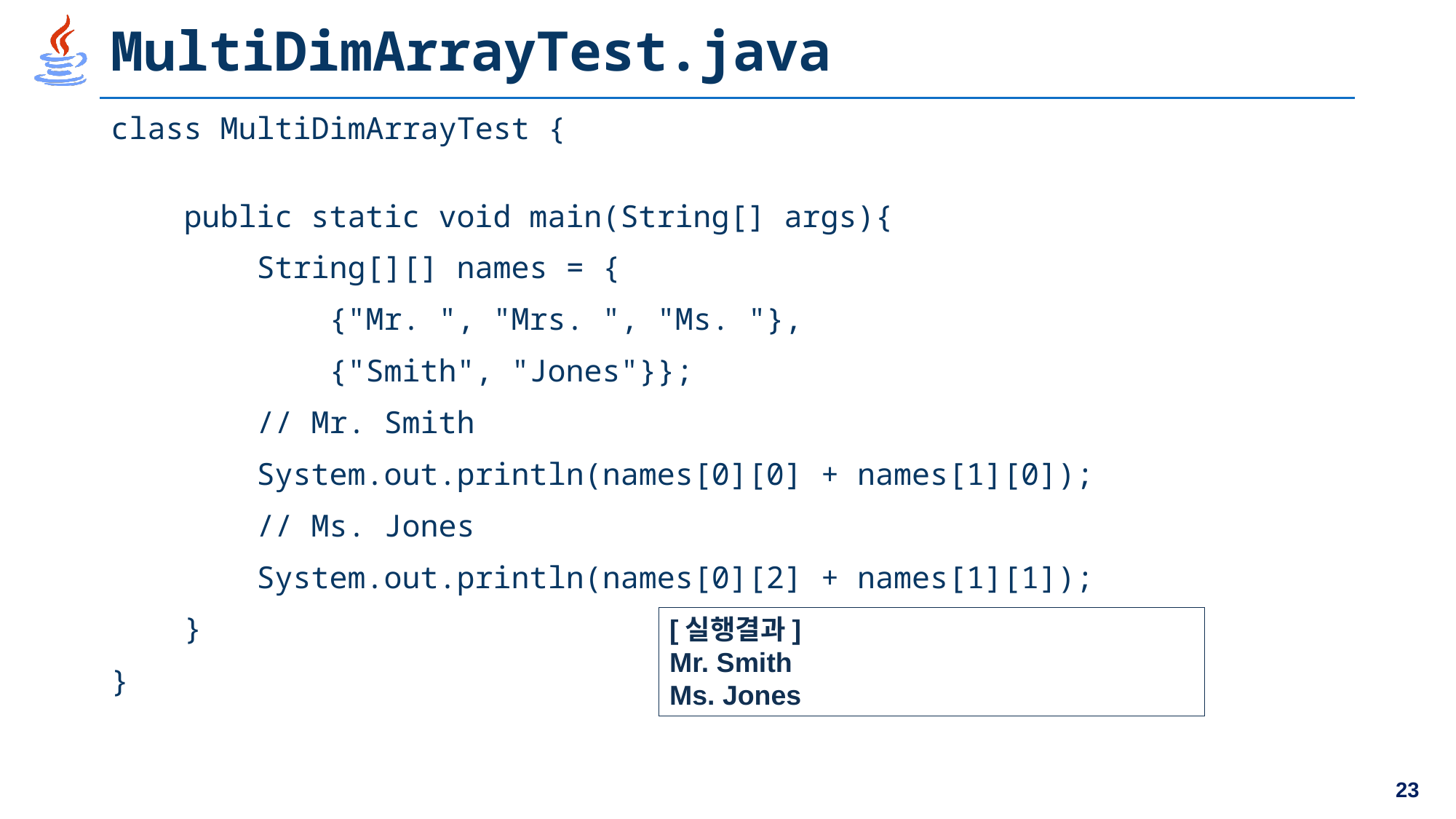

# MultiDimArrayTest.java
class MultiDimArrayTest {
    public static void main(String[] args){
        String[][] names = {
            {"Mr. ", "Mrs. ", "Ms. "},
            {"Smith", "Jones"}};
        // Mr. Smith
        System.out.println(names[0][0] + names[1][0]);
        // Ms. Jones
        System.out.println(names[0][2] + names[1][1]);
    }
}
[실행결과]
Mr. Smith
Ms. Jones
23